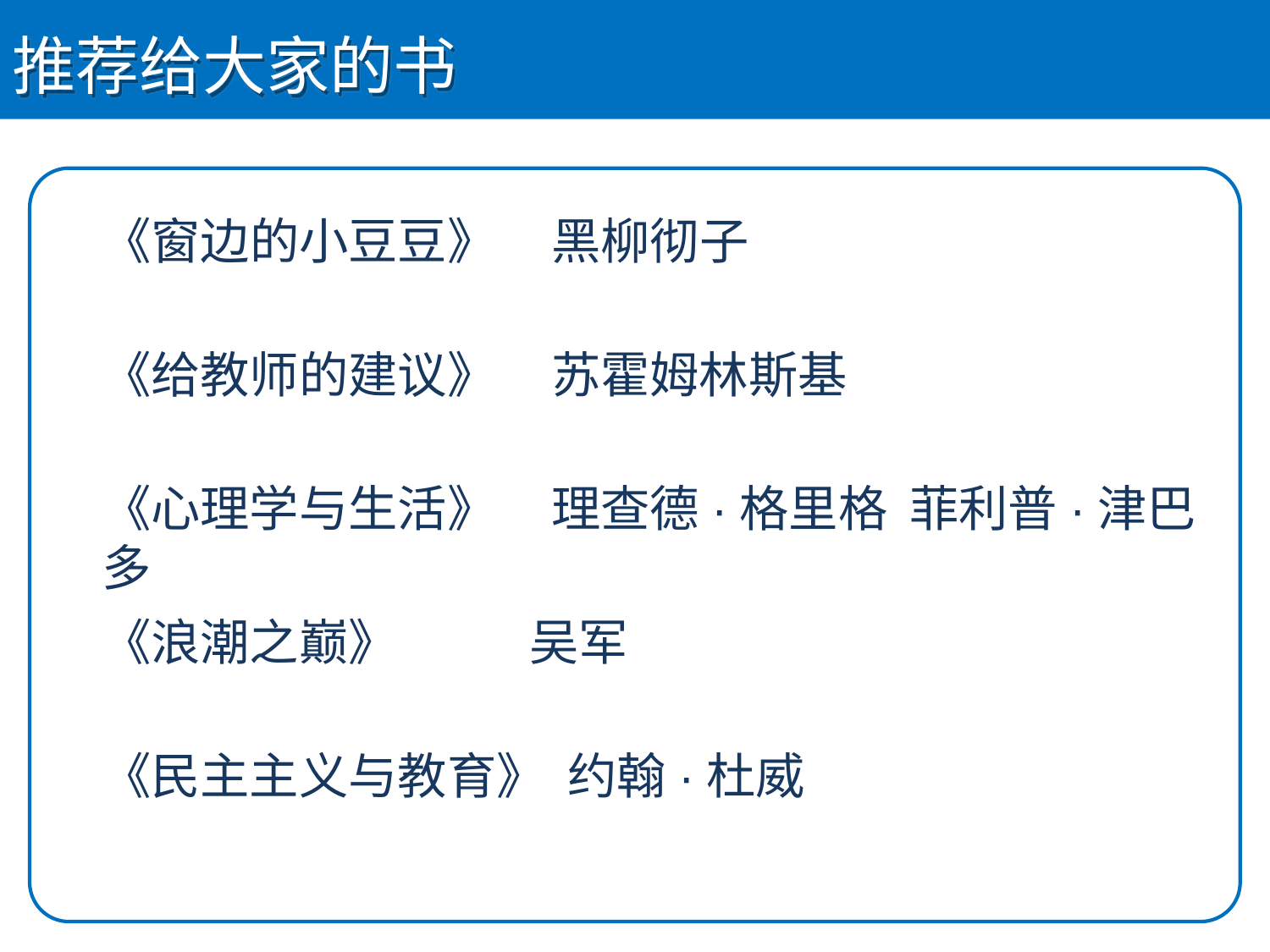

推荐给大家的书

《窗边的小豆豆》     黑柳彻子
《给教师的建议》     苏霍姆林斯基
《心理学与生活》     理查德·格里格  菲利普·津巴多
《浪潮之巅》            吴军
《民主主义与教育》  约翰·杜威